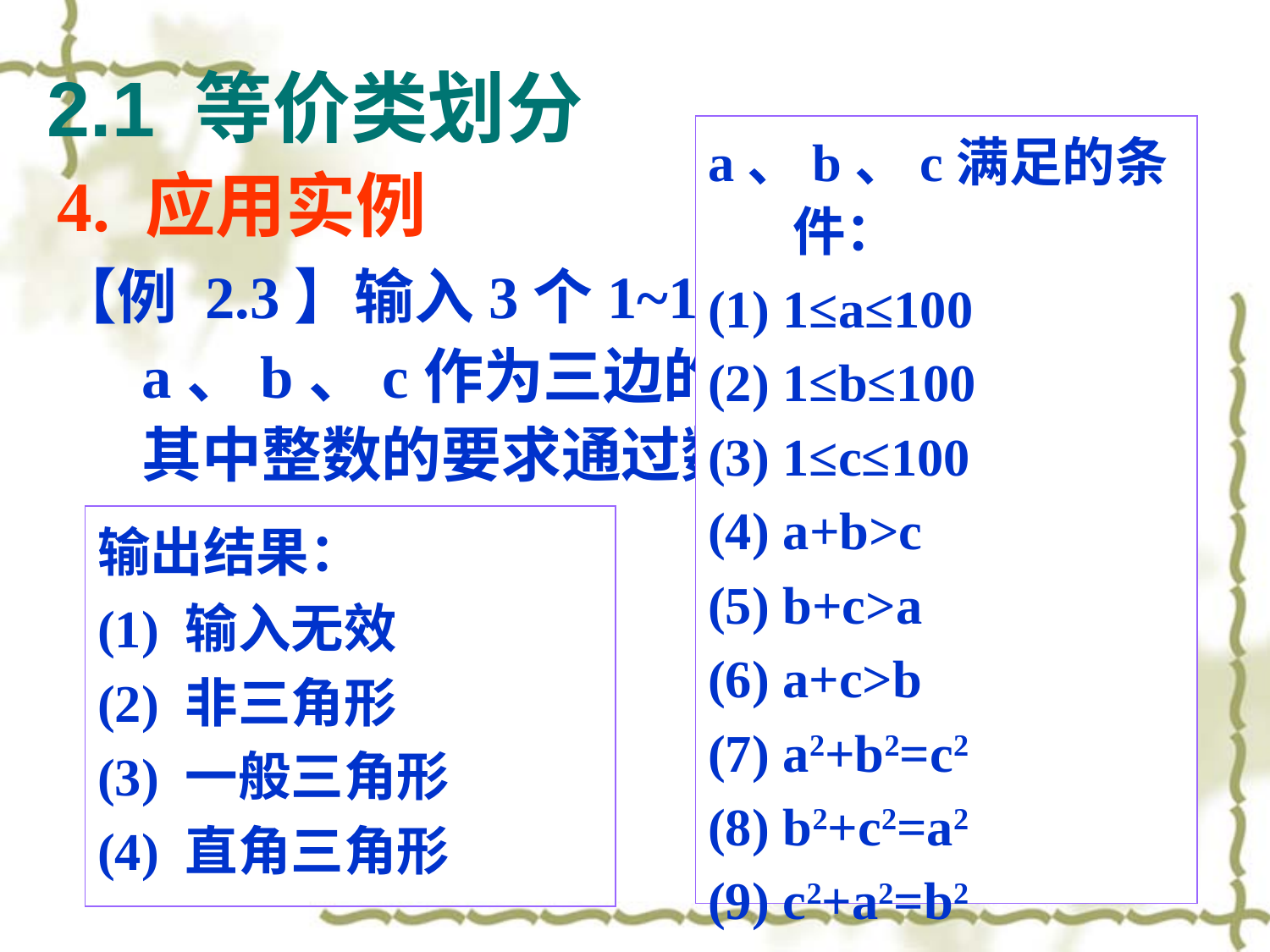

# 2.1 等价类划分
a、b、c满足的条件：
(1) 1≤a≤100
(2) 1≤b≤100
(3) 1≤c≤100
(4) a+b>c
(5) b+c>a
(6) a+c>b
(7) a2+b2=c2
(8) b2+c2=a2
(9) c2+a2=b2
4. 应用实例
【例 2.3】输入3个1~100之间的正整数a、b、c作为三边的边长构成三角形，其中整数的要求通过数据类型控制
输出结果：
(1) 输入无效
(2) 非三角形
(3) 一般三角形
(4) 直角三角形